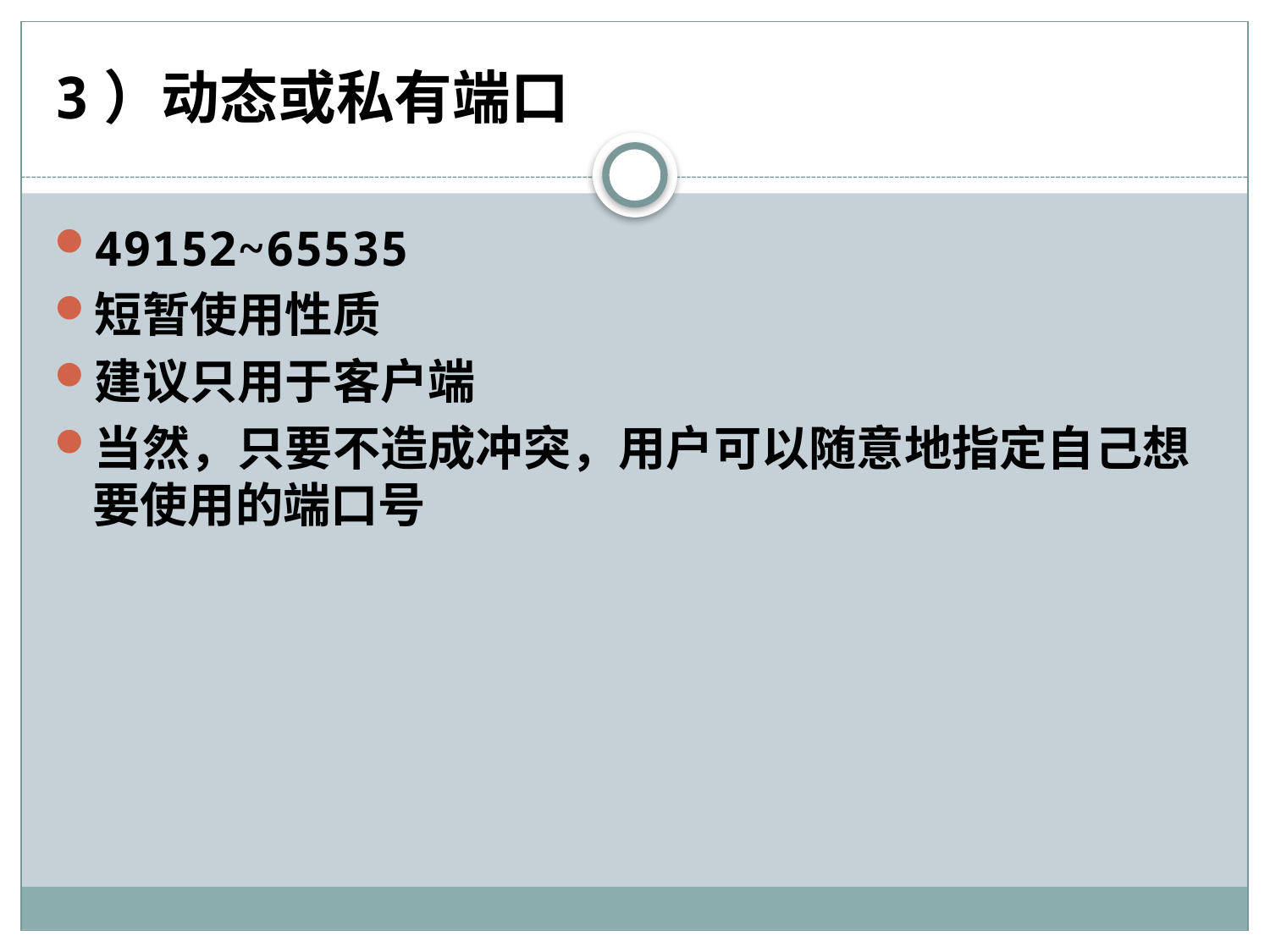

# 3）动态或私有端口
49152~65535
短暂使用性质
建议只用于客户端
当然，只要不造成冲突，用户可以随意地指定自己想要使用的端口号